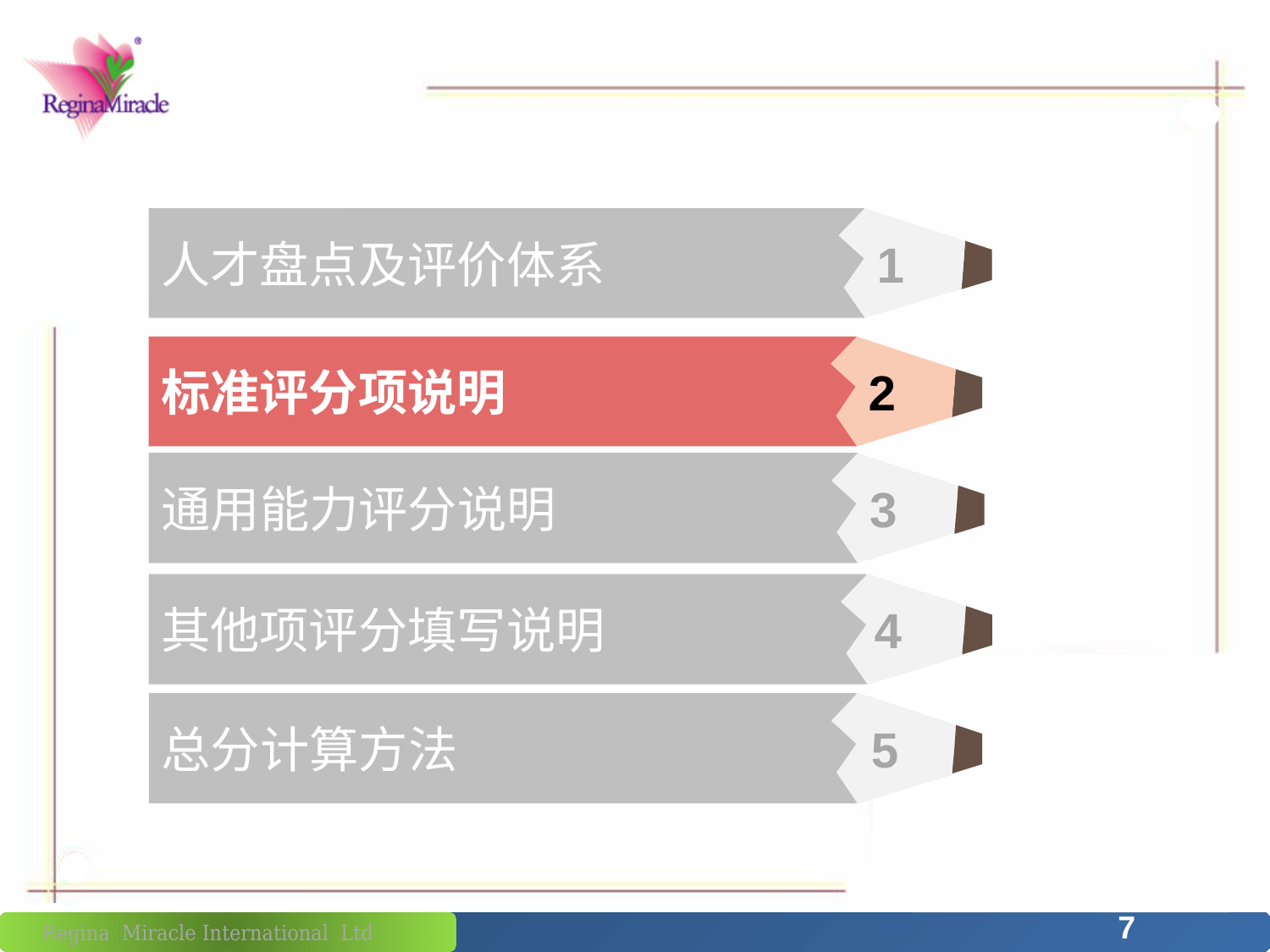

人才盘点及评价体系
  1

标准评分项说明
  2

通用能力评分说明
  3

其他项评分填写说明
 4

总分计算方法
  5

    7